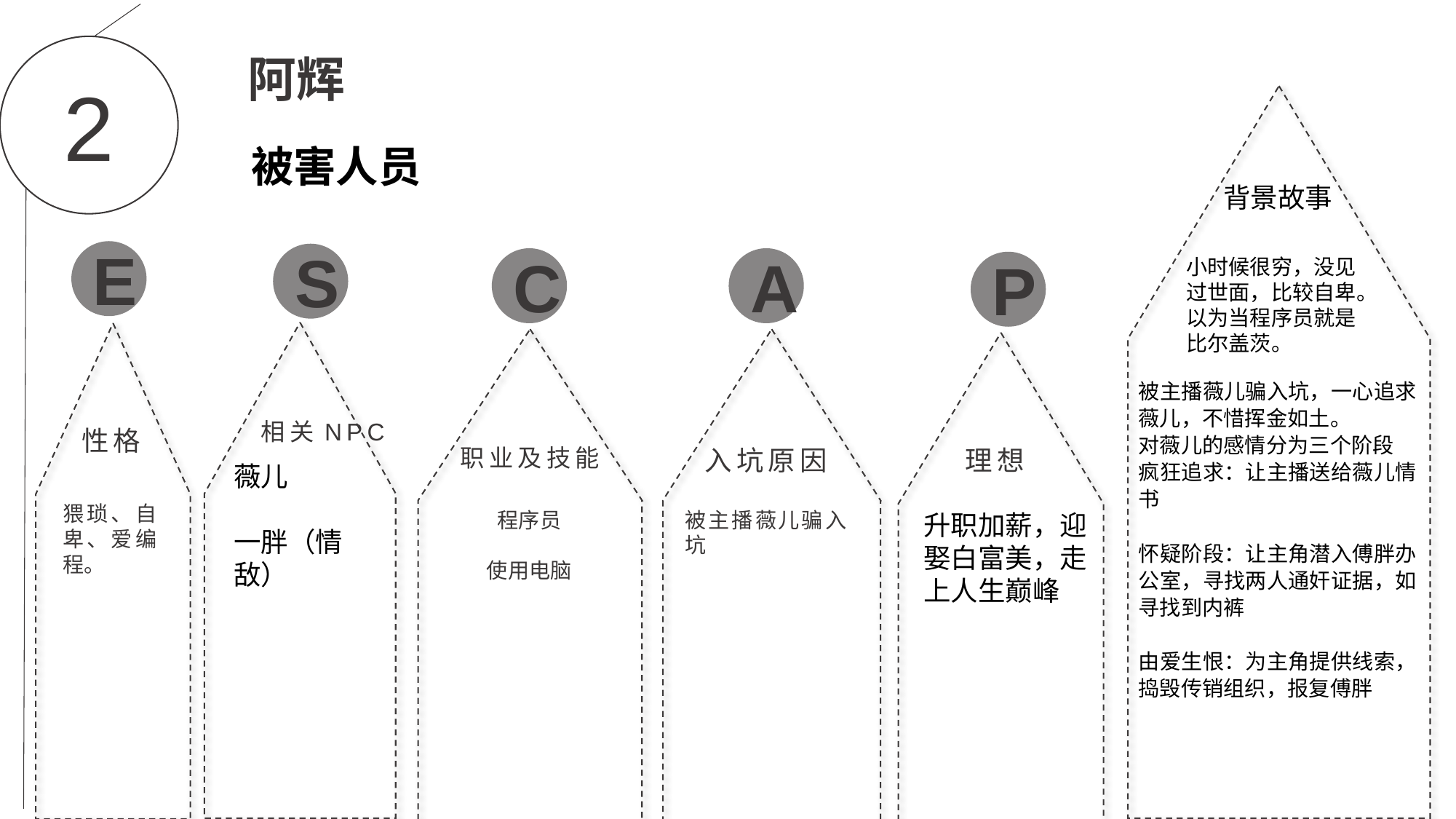

2
阿辉

被害人员
背景故事
E
S
C
A
小时候很穷，没见过世面，比较自卑。以为当程序员就是比尔盖茨。
P

被主播薇儿骗入坑，一心追求薇儿，不惜挥金如土。
对薇儿的感情分为三个阶段
疯狂追求：让主播送给薇儿情书

怀疑阶段：让主角潜入傅胖办公室，寻找两人通奸证据，如寻找到内裤

由爱生恨：为主角提供线索，捣毁传销组织，报复傅胖
相关NPC
性格
职业及技能
理想
入坑原因
薇儿

一胖（情敌）

猥琐、自卑、爱编程。
程序员

使用电脑

被主播薇儿骗入坑
升职加薪，迎娶白富美，走上人生巅峰